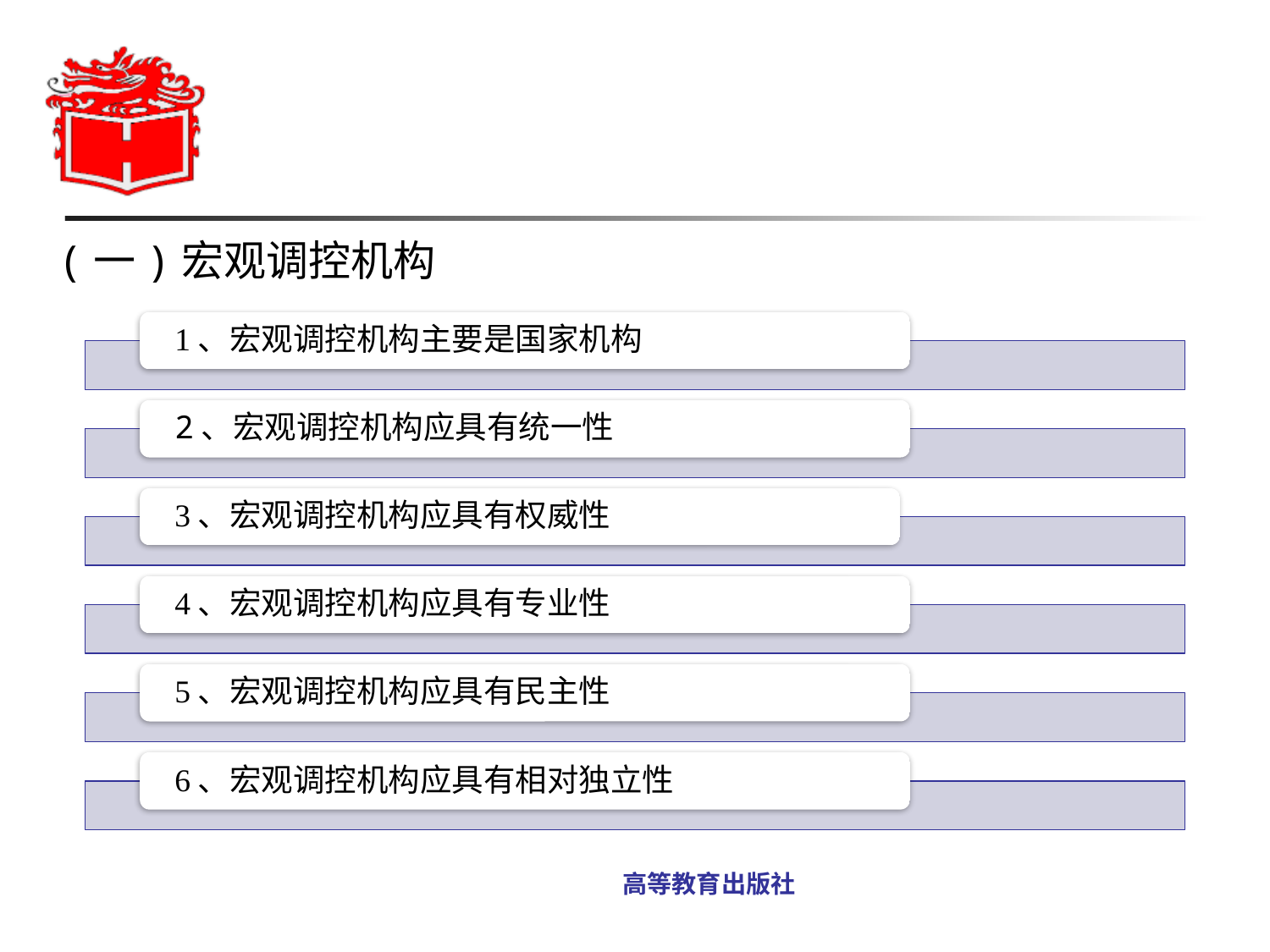

(一)宏观调控机构
1、宏观调控机构主要是国家机构
2、宏观调控机构应具有统一性
3、宏观调控机构应具有权威性
4、宏观调控机构应具有专业性
5、宏观调控机构应具有民主性
6、宏观调控机构应具有相对独立性

高等教育出版社